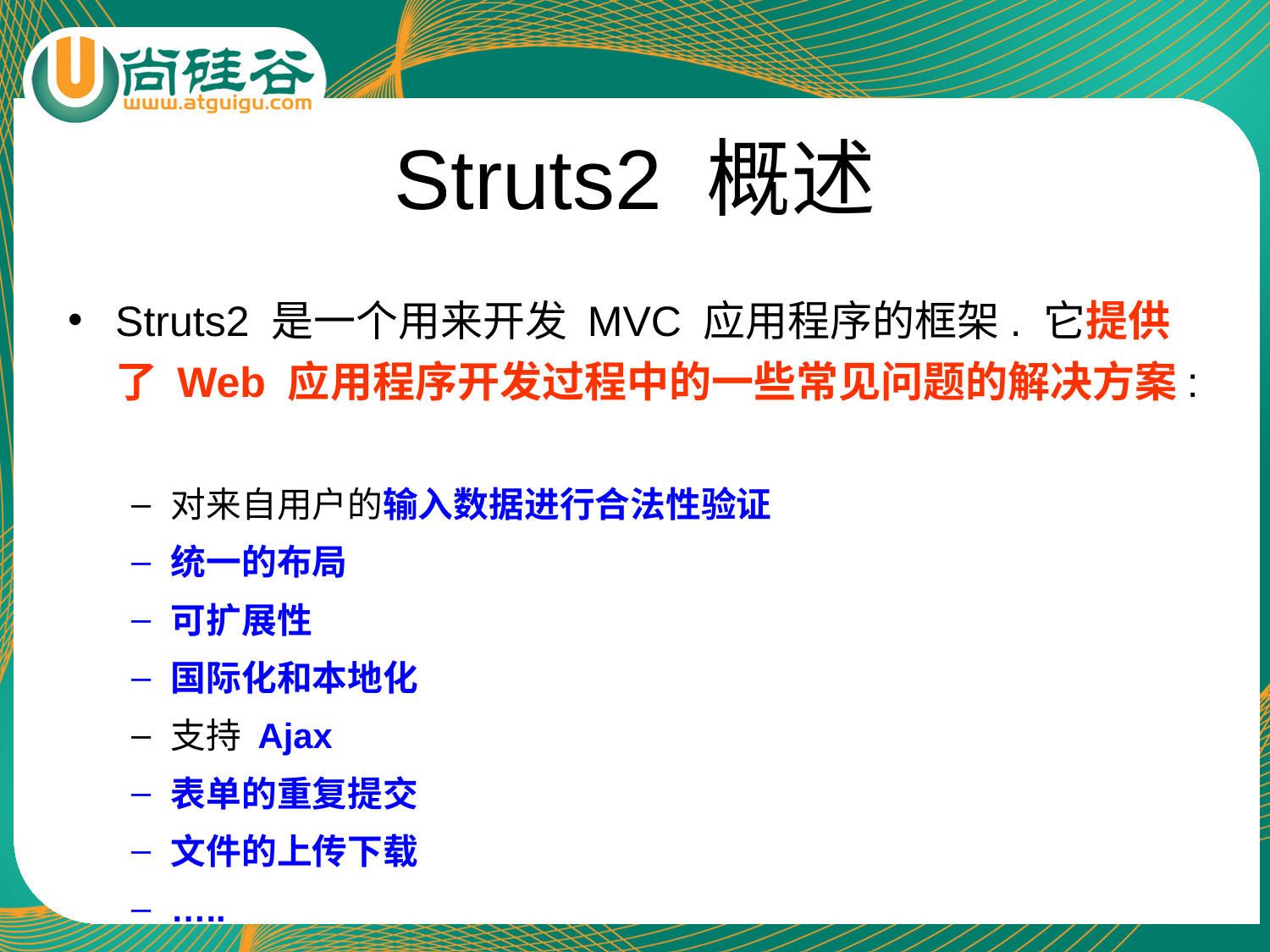

# Struts2 概述
Struts2 是一个用来开发 MVC 应用程序的框架. 它提供了 Web 应用程序开发过程中的一些常见问题的解决方案:
对来自用户的输入数据进行合法性验证
统一的布局
可扩展性
国际化和本地化
支持 Ajax
表单的重复提交
文件的上传下载
…..